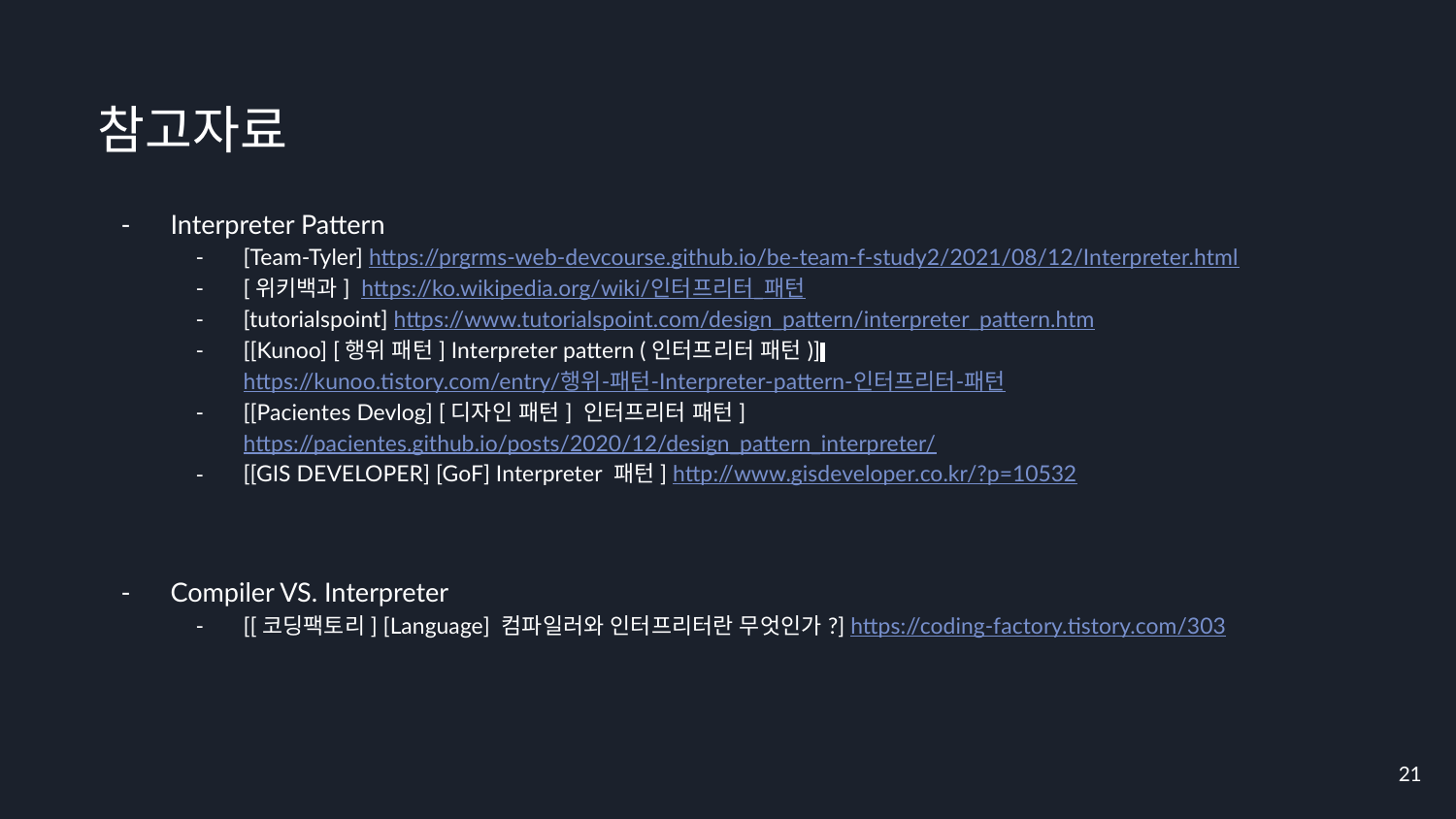

참고자료
Interpreter Pattern
[Team-Tyler] https://prgrms-web-devcourse.github.io/be-team-f-study2/2021/08/12/Interpreter.html
[위키백과] https://ko.wikipedia.org/wiki/인터프리터_패턴
[tutorialspoint] https://www.tutorialspoint.com/design_pattern/interpreter_pattern.htm
[[Kunoo] [행위 패턴] Interpreter pattern (인터프리터 패턴)] https://kunoo.tistory.com/entry/행위-패턴-Interpreter-pattern-인터프리터-패턴
[[Pacientes Devlog] [디자인 패턴] 인터프리터 패턴] https://pacientes.github.io/posts/2020/12/design_pattern_interpreter/
[[GIS DEVELOPER] [GoF] Interpreter 패턴] http://www.gisdeveloper.co.kr/?p=10532

Compiler VS. Interpreter
[[코딩팩토리] [Language] 컴파일러와 인터프리터란 무엇인가?] https://coding-factory.tistory.com/303
21